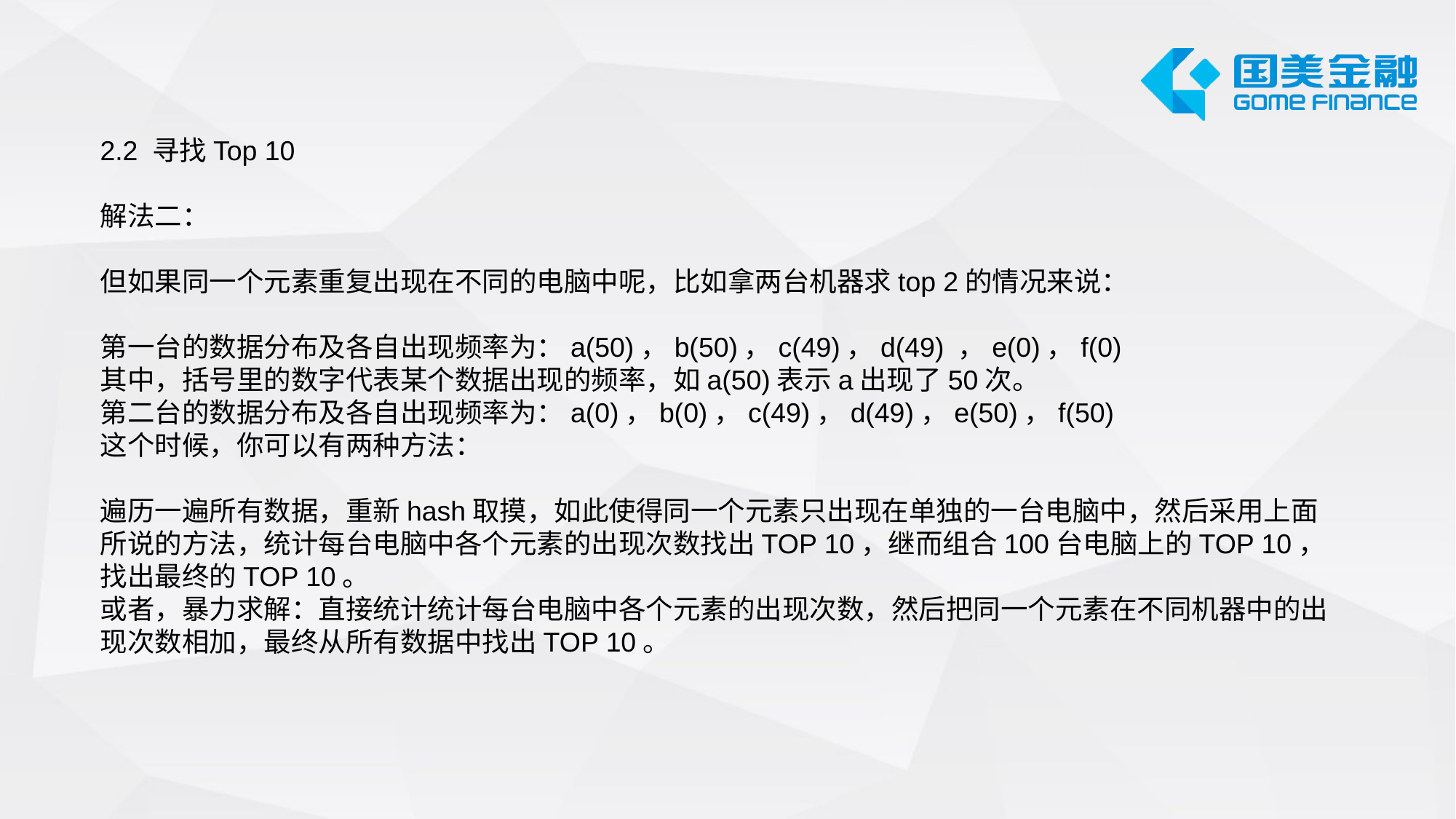

2.2 寻找Top 10

解法二：

但如果同一个元素重复出现在不同的电脑中呢，比如拿两台机器求top 2的情况来说：

第一台的数据分布及各自出现频率为：a(50)，b(50)，c(49)，d(49) ，e(0)，f(0)
其中，括号里的数字代表某个数据出现的频率，如a(50)表示a出现了50次。
第二台的数据分布及各自出现频率为：a(0)，b(0)，c(49)，d(49)，e(50)，f(50)
这个时候，你可以有两种方法：

遍历一遍所有数据，重新hash取摸，如此使得同一个元素只出现在单独的一台电脑中，然后采用上面所说的方法，统计每台电脑中各个元素的出现次数找出TOP 10，继而组合100台电脑上的TOP 10，找出最终的TOP 10。
或者，暴力求解：直接统计统计每台电脑中各个元素的出现次数，然后把同一个元素在不同机器中的出现次数相加，最终从所有数据中找出TOP 10。